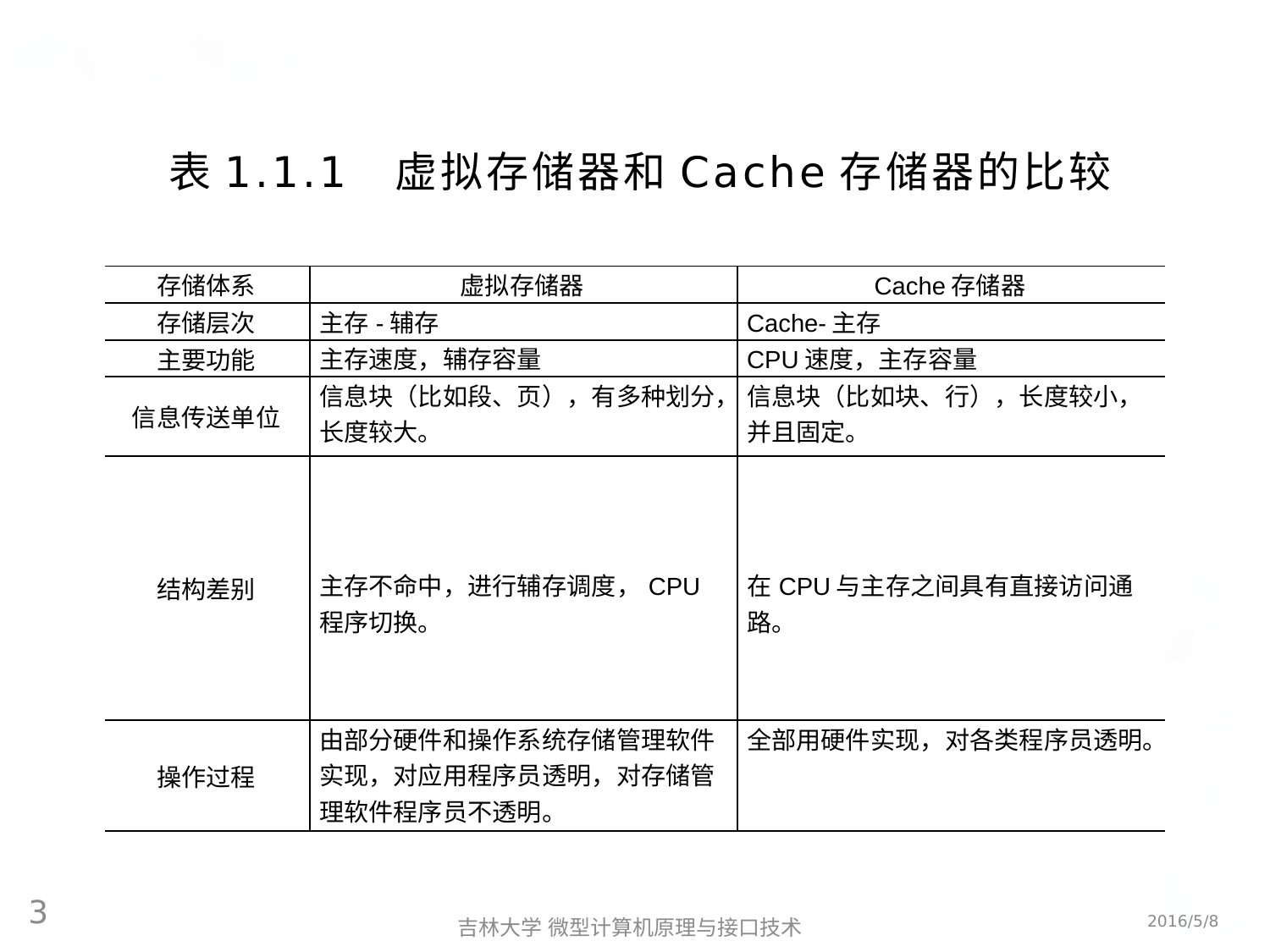

# 表1.1.1  虚拟存储器和Cache存储器的比较
| 存储体系 | 虚拟存储器 | Cache存储器 |
| --- | --- | --- |
| 存储层次 | 主存-辅存 | Cache-主存 |
| 主要功能 | 主存速度，辅存容量 | CPU速度，主存容量 |
| 信息传送单位 | 信息块（比如段、页），有多种划分，长度较大。 | 信息块（比如块、行），长度较小，并且固定。 |
| 结构差别 | 主存不命中，进行辅存调度，CPU程序切换。 | 在CPU与主存之间具有直接访问通路。 |
| 操作过程 | 由部分硬件和操作系统存储管理软件实现，对应用程序员透明，对存储管理软件程序员不透明。 | 全部用硬件实现，对各类程序员透明。 |
3
2016/5/8
吉林大学 微型计算机原理与接口技术